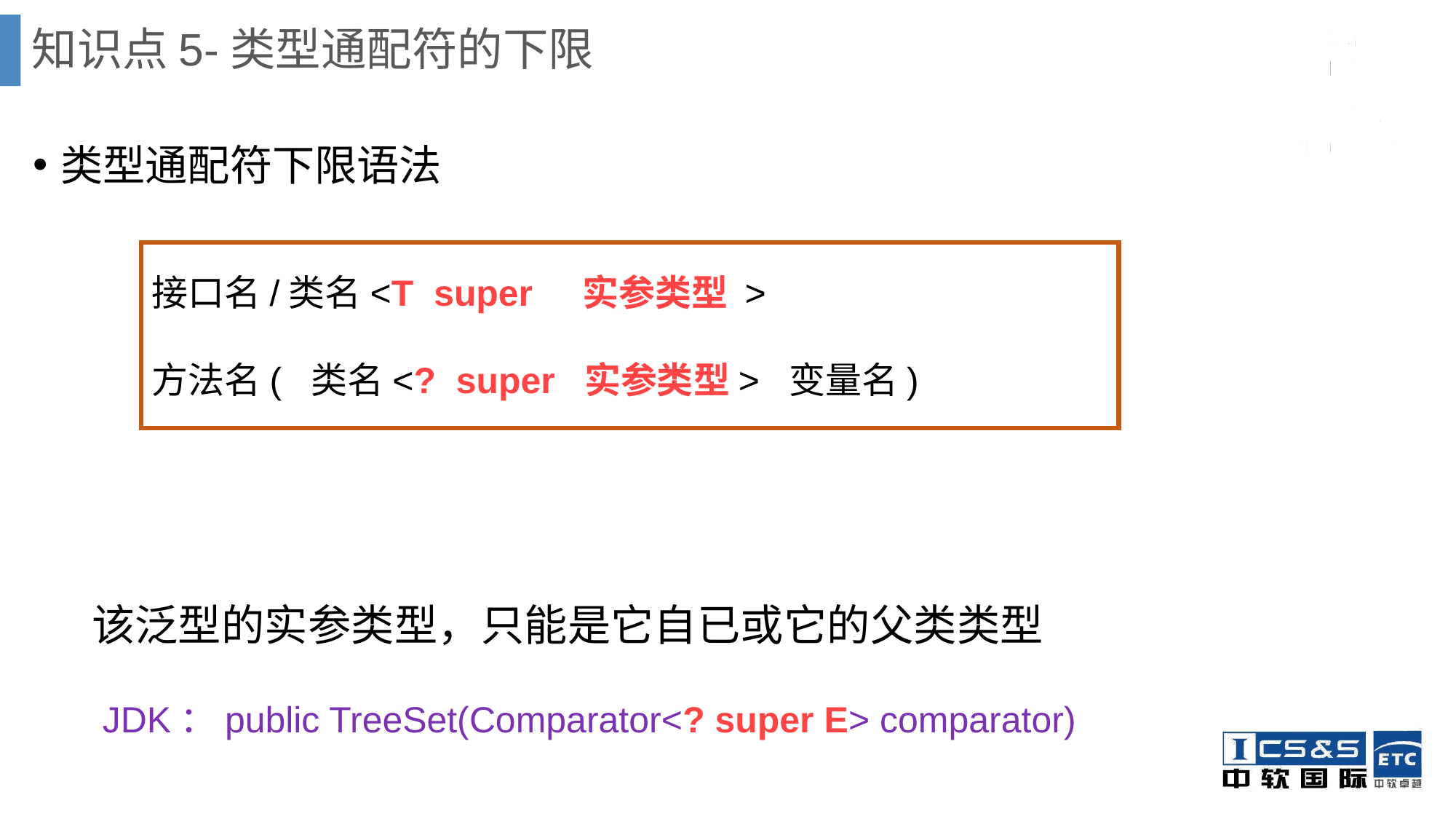

# 知识点5-类型通配符的下限
类型通配符下限语法

     该泛型的实参类型，只能是它自已或它的父类类型
      JDK：public TreeSet(Comparator<? super E> comparator)
接口名/类名<T  super    实参类型 >

方法名(  类名<?  super  实参类型>  变量名)